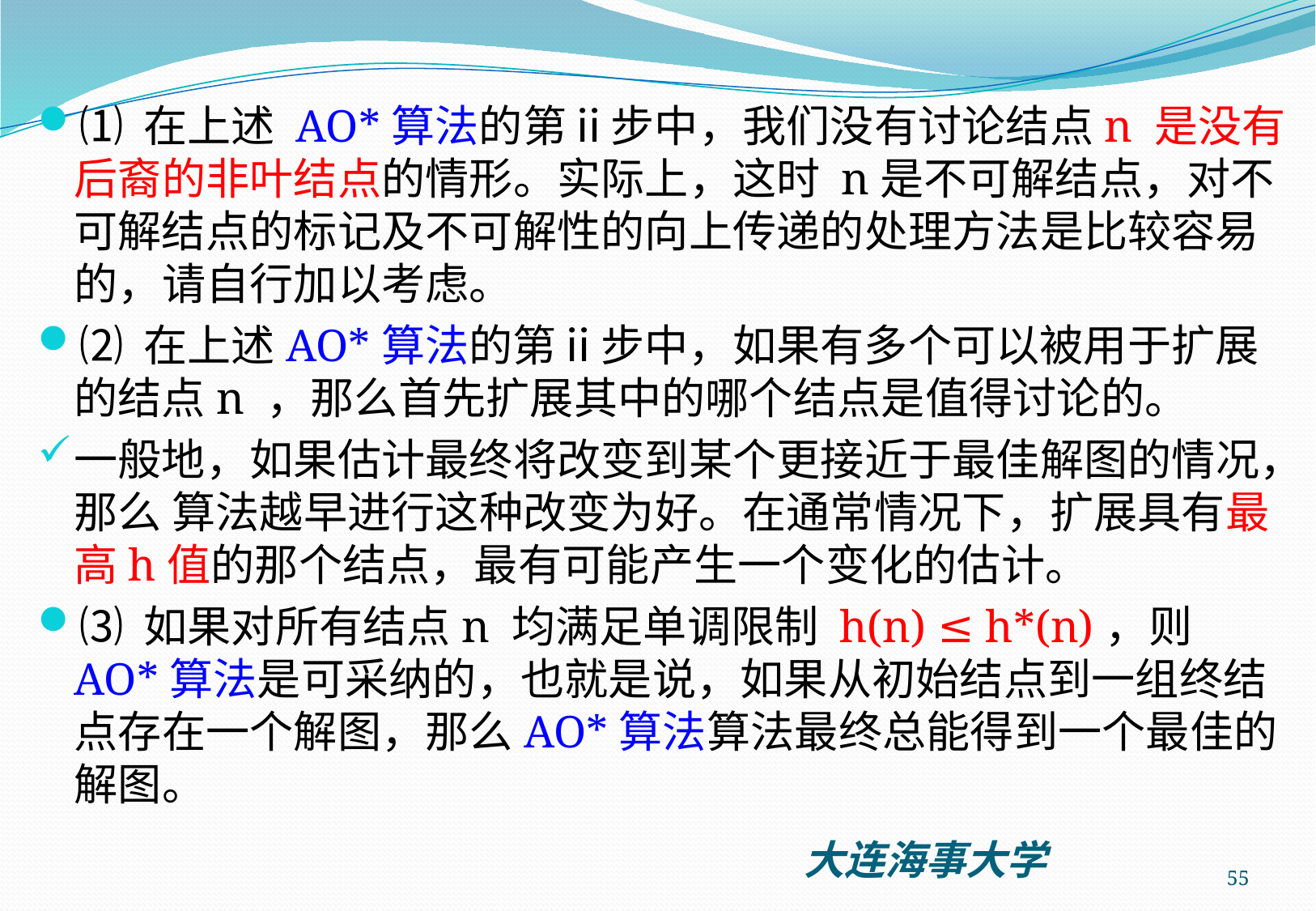

⑴ 在上述 AO*算法的第ⅱ步中，我们没有讨论结点n 是没有后裔的非叶结点的情形。实际上，这时 n是不可解结点，对不可解结点的标记及不可解性的向上传递的处理方法是比较容易的，请自行加以考虑。
⑵ 在上述AO*算法的第ⅱ步中，如果有多个可以被用于扩展的结点n ，那么首先扩展其中的哪个结点是值得讨论的。
一般地，如果估计最终将改变到某个更接近于最佳解图的情况，那么 算法越早进行这种改变为好。在通常情况下，扩展具有最高h值的那个结点，最有可能产生一个变化的估计。
⑶ 如果对所有结点n 均满足单调限制 h(n) ≤ h*(n)，则 AO*算法是可采纳的，也就是说，如果从初始结点到一组终结点存在一个解图，那么AO*算法算法最终总能得到一个最佳的解图。
55